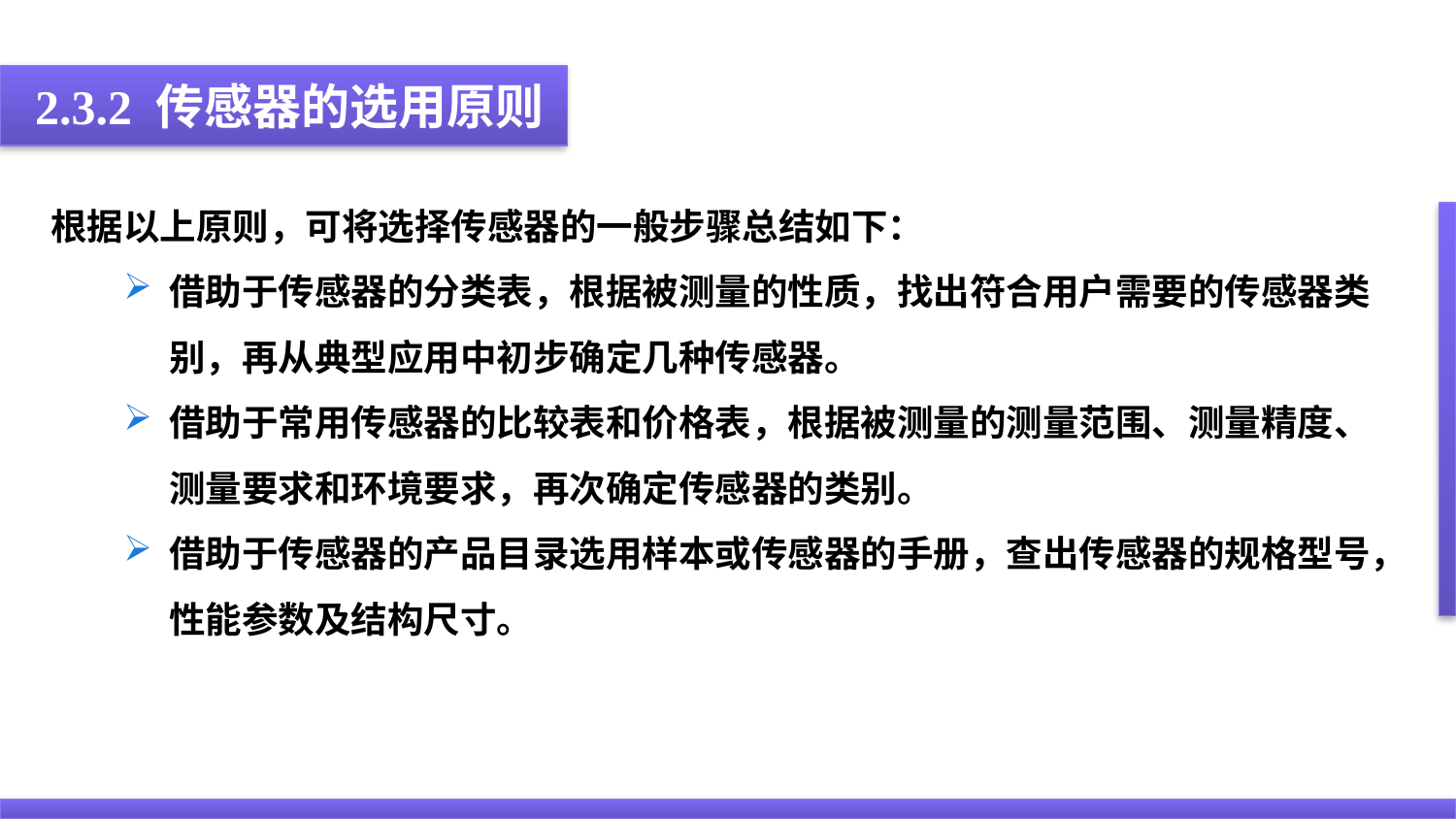

2.3.2 传感器的选用原则
根据以上原则，可将选择传感器的一般步骤总结如下：
借助于传感器的分类表，根据被测量的性质，找出符合用户需要的传感器类别，再从典型应用中初步确定几种传感器。
借助于常用传感器的比较表和价格表，根据被测量的测量范围、测量精度、测量要求和环境要求，再次确定传感器的类别。
借助于传感器的产品目录选用样本或传感器的手册，查出传感器的规格型号，性能参数及结构尺寸。